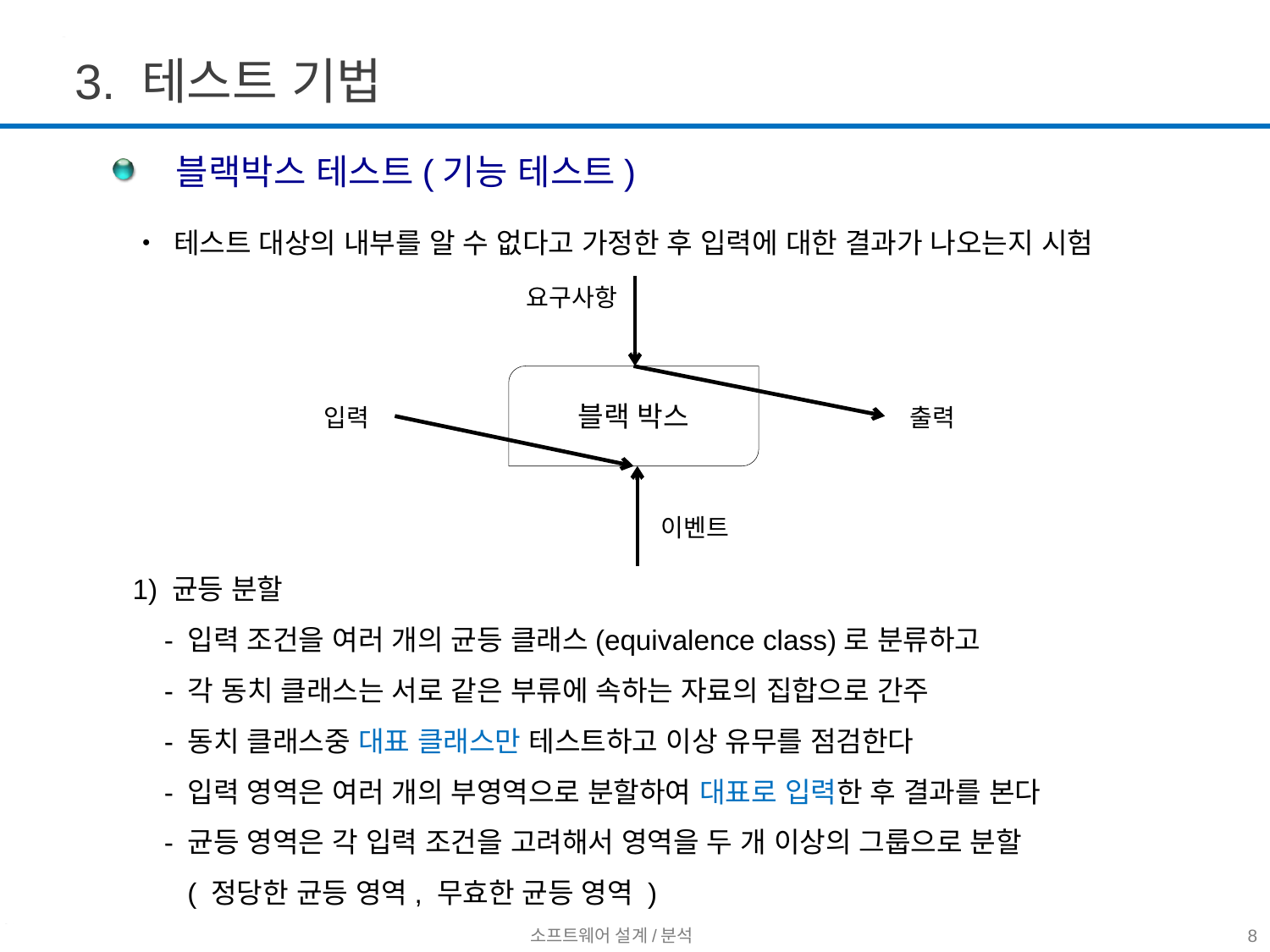

3. 테스트 기법
 블랙박스 테스트(기능 테스트)
• 테스트 대상의 내부를 알 수 없다고 가정한 후 입력에 대한 결과가 나오는지 시험
요구사항
블랙 박스
입력
출력
이벤트
1) 균등 분할
    - 입력 조건을 여러 개의 균등 클래스(equivalence class)로 분류하고
    - 각 동치 클래스는 서로 같은 부류에 속하는 자료의 집합으로 간주
    - 동치 클래스중 대표 클래스만 테스트하고 이상 유무를 점검한다
    - 입력 영역은 여러 개의 부영역으로 분할하여 대표로 입력한 후 결과를 본다
    - 균등 영역은 각 입력 조건을 고려해서 영역을 두 개 이상의 그룹으로 분할
       ( 정당한 균등 영역, 무효한 균등 영역 )